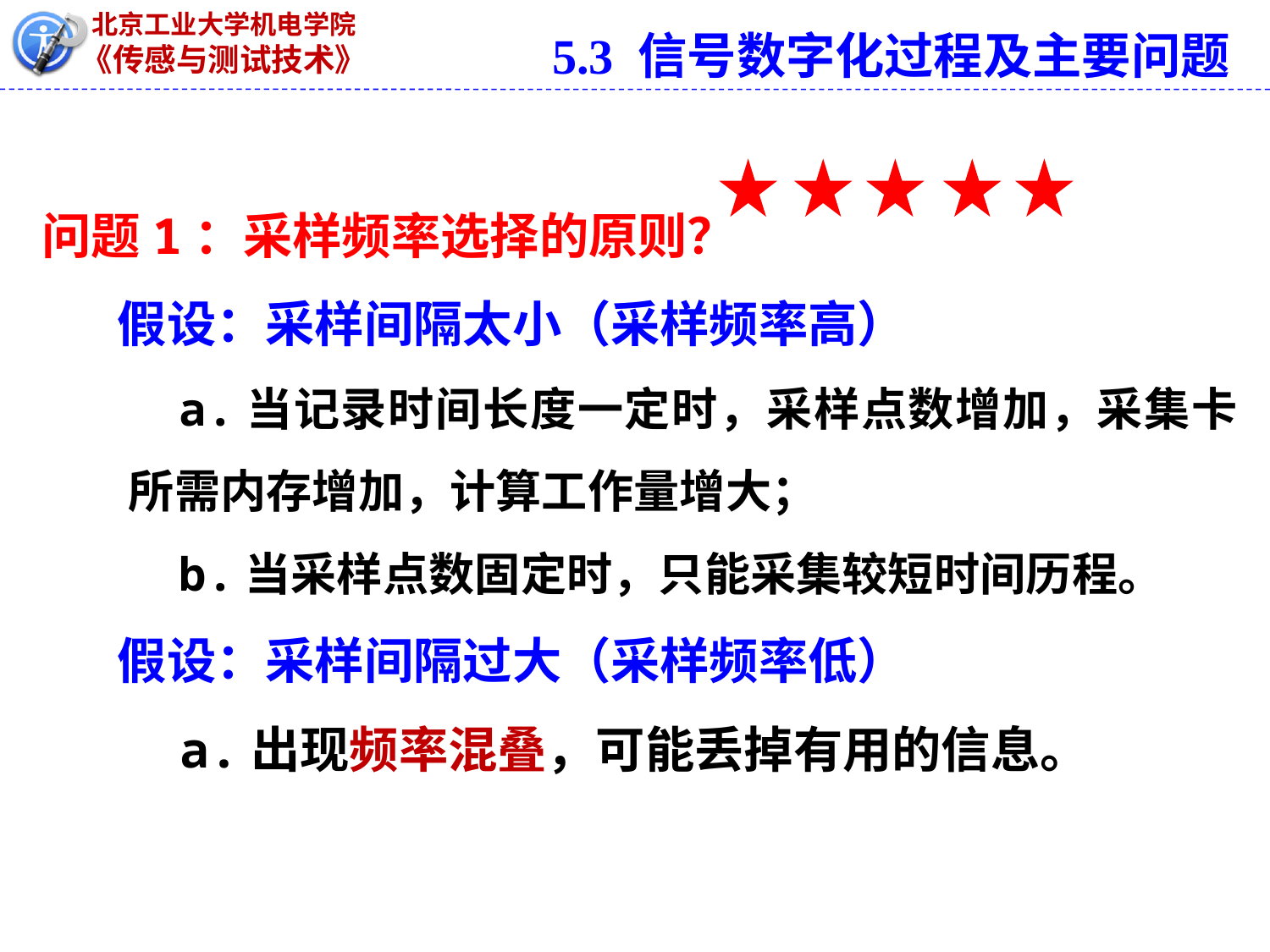

5.3 信号数字化过程及主要问题
问题1：采样频率选择的原则？
假设：采样间隔太小（采样频率高）
a.当记录时间长度一定时，采样点数增加，采集卡所需内存增加，计算工作量增大；
b.当采样点数固定时，只能采集较短时间历程。
假设：采样间隔过大（采样频率低）
a.出现频率混叠，可能丢掉有用的信息。